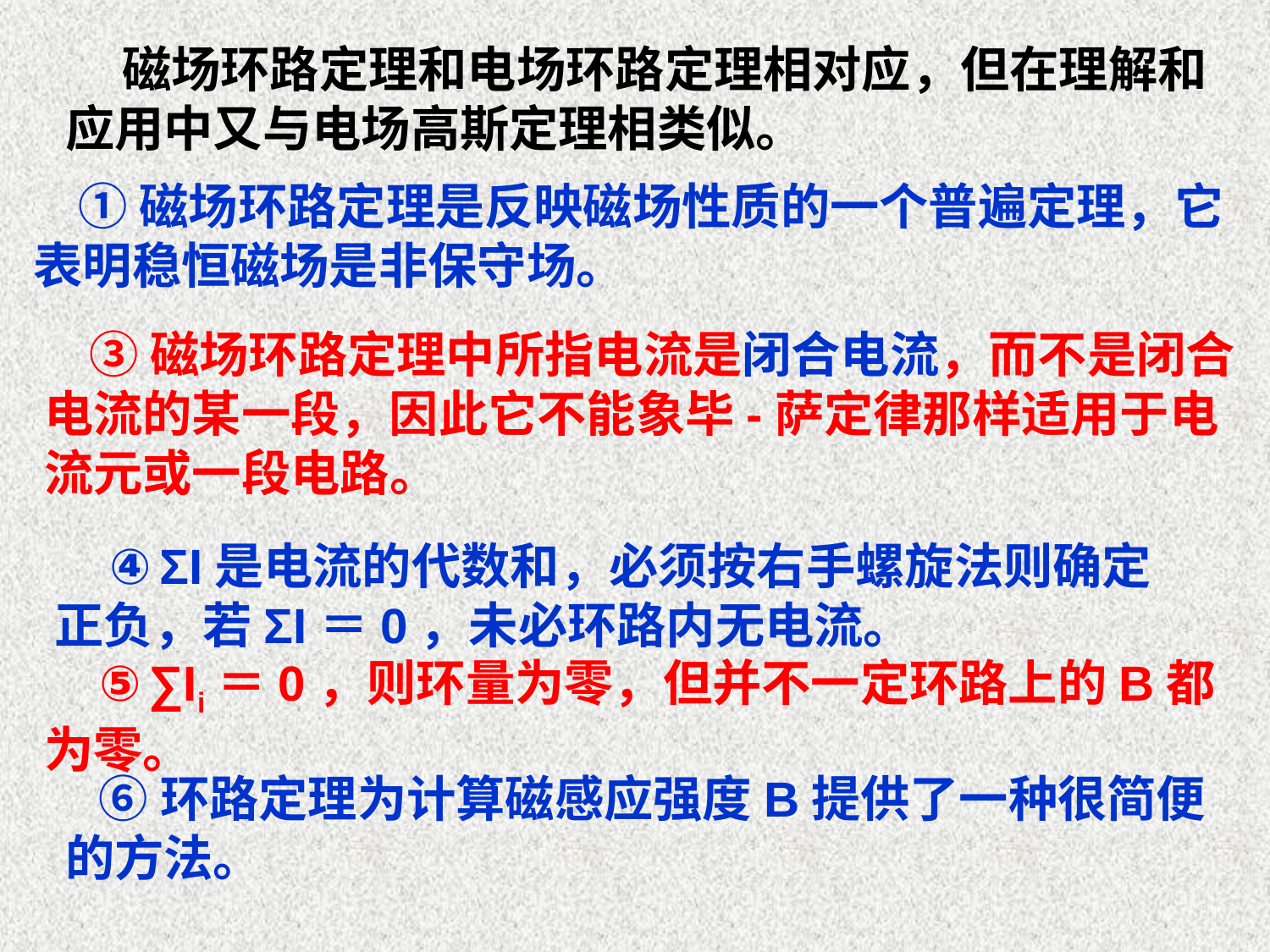

磁场环路定理和电场环路定理相对应，但在理解和应用中又与电场高斯定理相类似。
    ①磁场环路定理是反映磁场性质的一个普遍定理，它表明稳恒磁场是非保守场。
    ③磁场环路定理中所指电流是闭合电流，而不是闭合电流的某一段，因此它不能象毕-萨定律那样适用于电流元或一段电路。
    ④ΣI是电流的代数和，必须按右手螺旋法则确定正负，若ΣI＝0，未必环路内无电流。
    ⑤∑Ii＝0，则环量为零，但并不一定环路上的B都为零。
   ⑥环路定理为计算磁感应强度B提供了一种很简便的方法。